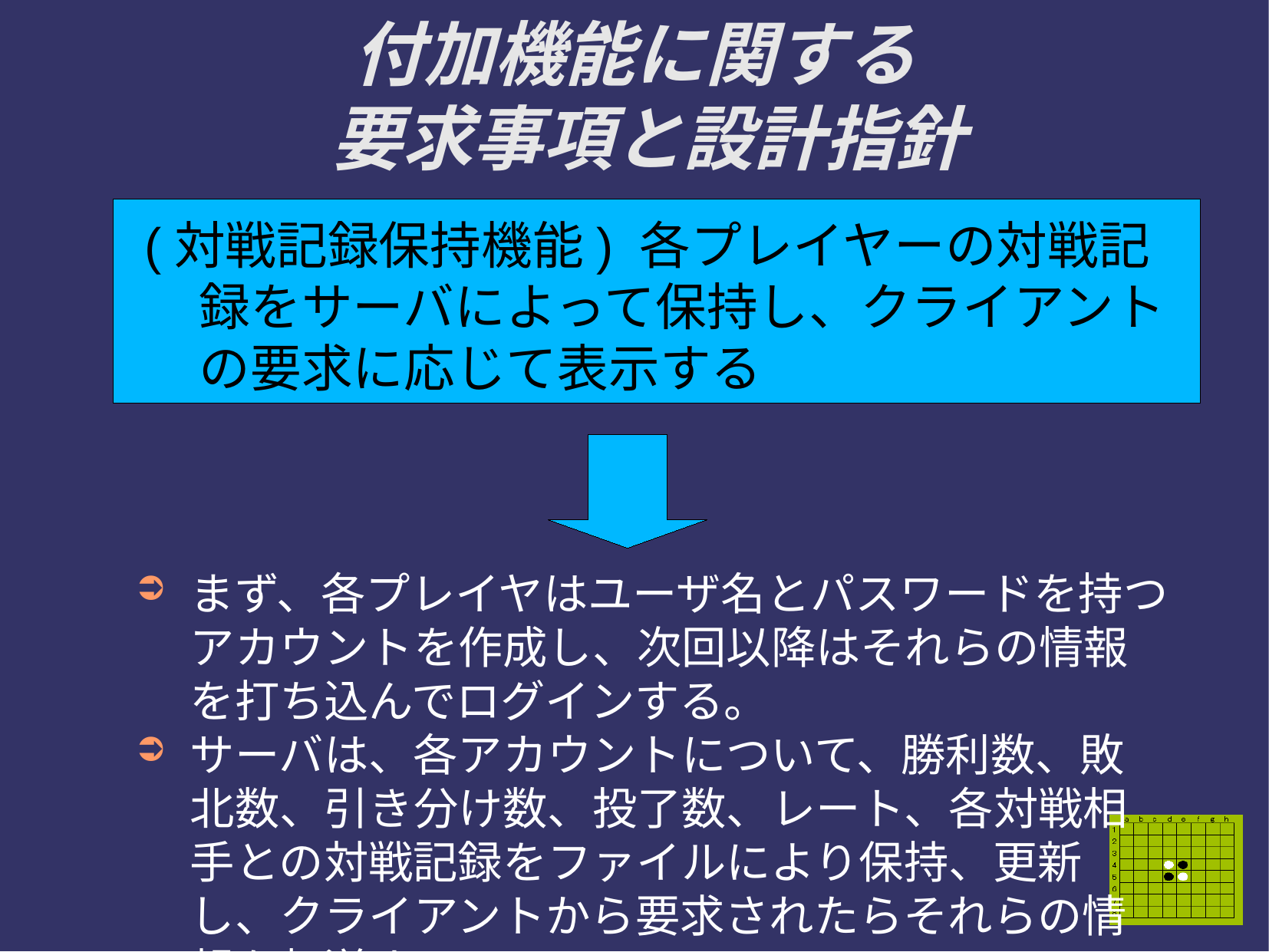

付加機能に関する
要求事項と設計指針

(対戦記録保持機能) 各プレイヤーの対戦記録をサーバによって保持し、クライアントの要求に応じて表示する

まず、各プレイヤはユーザ名とパスワードを持つアカウントを作成し、次回以降はそれらの情報を打ち込んでログインする。
サーバは、各アカウントについて、勝利数、敗北数、引き分け数、投了数、レート、各対戦相手との対戦記録をファイルにより保持、更新し、クライアントから要求されたらそれらの情報を転送する。